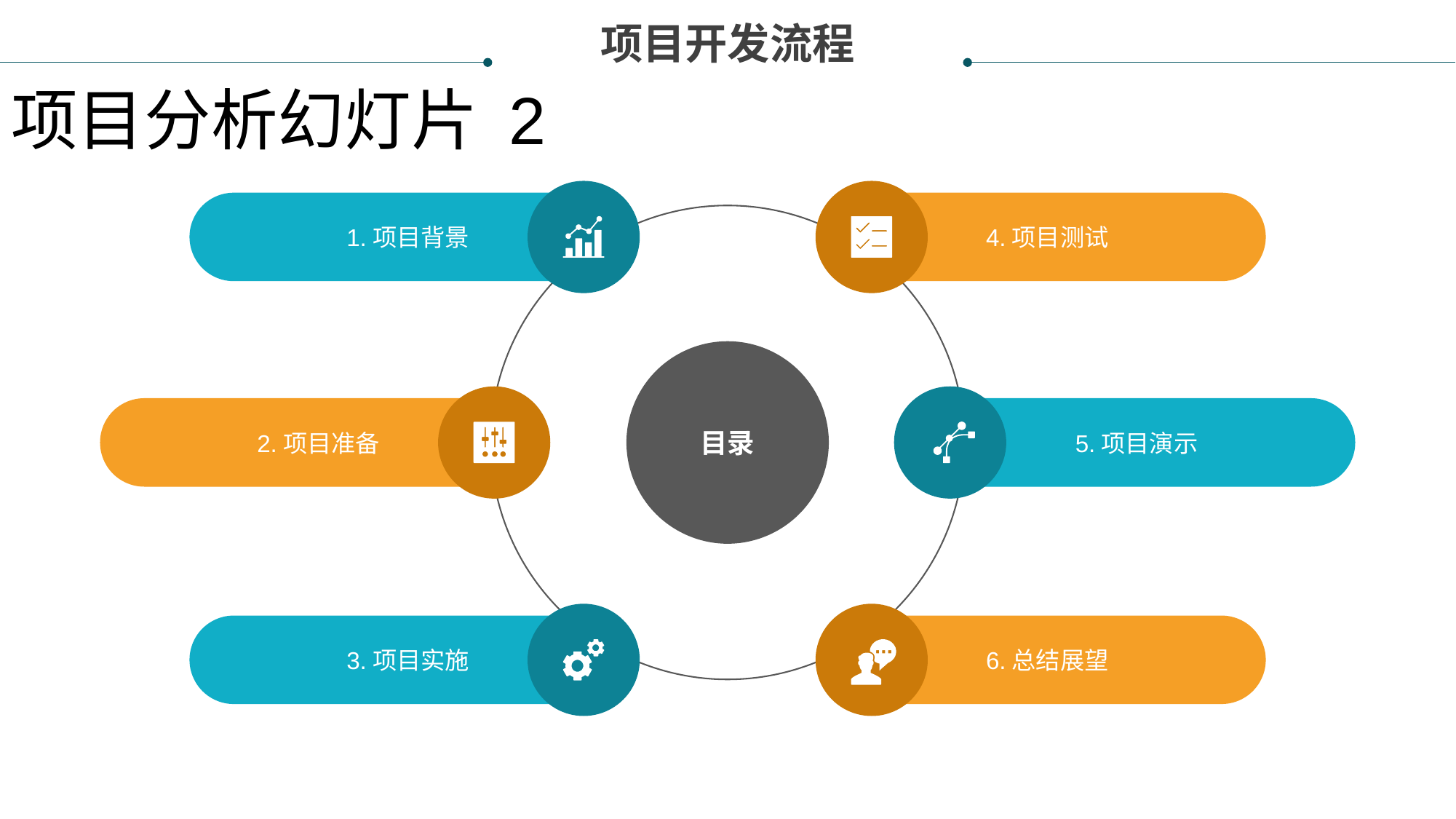

项目开发流程
项目分析幻灯片 2

1.项目背景
4.项目测试

目录

2.项目准备
5.项目演示

3.项目实施
6.总结展望